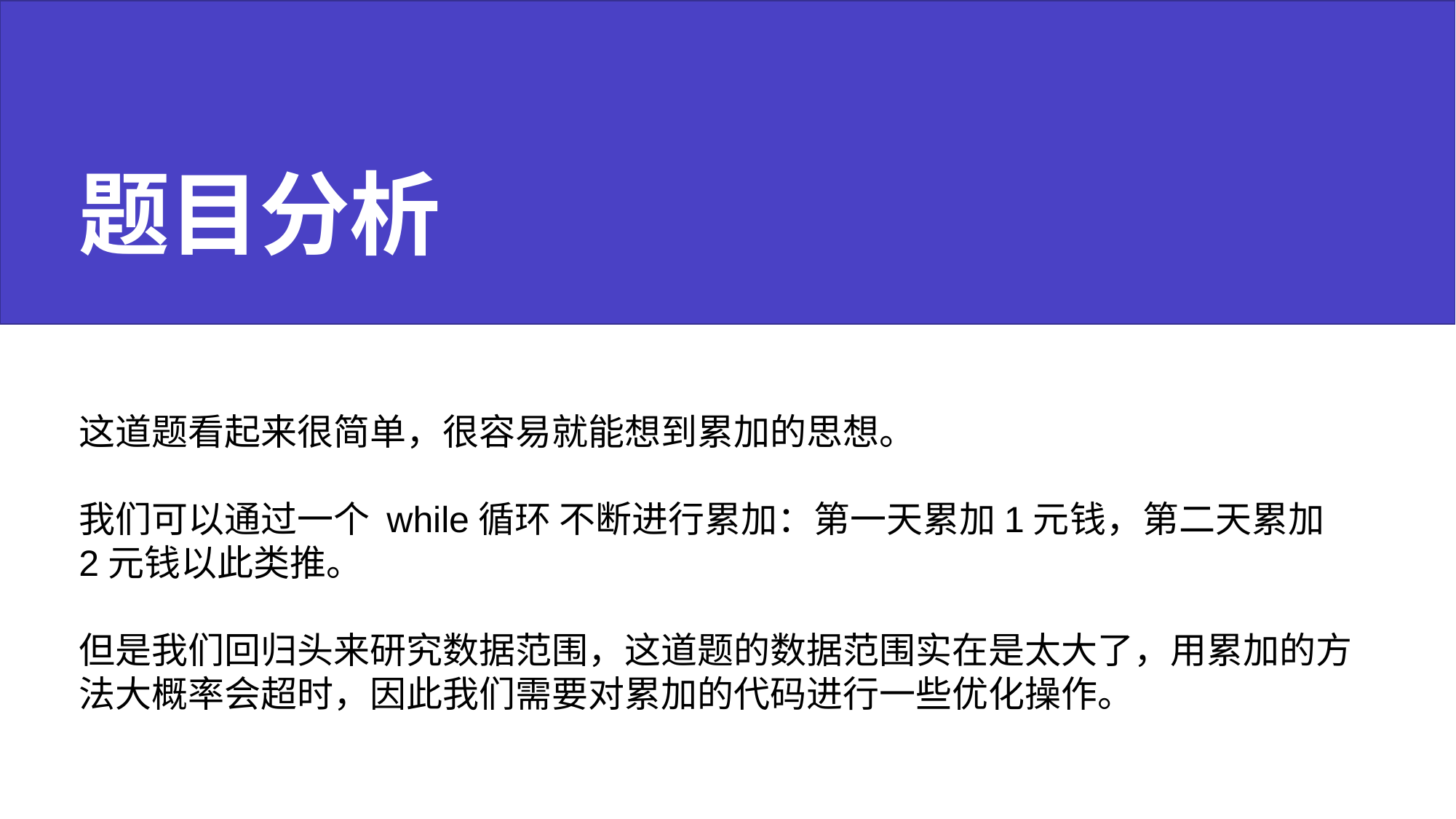

题目分析
这道题看起来很简单，很容易就能想到累加的思想。

我们可以通过一个 while循环 不断进行累加：第一天累加1元钱，第二天累加2元钱以此类推。

但是我们回归头来研究数据范围，这道题的数据范围实在是太大了，用累加的方法大概率会超时，因此我们需要对累加的代码进行一些优化操作。